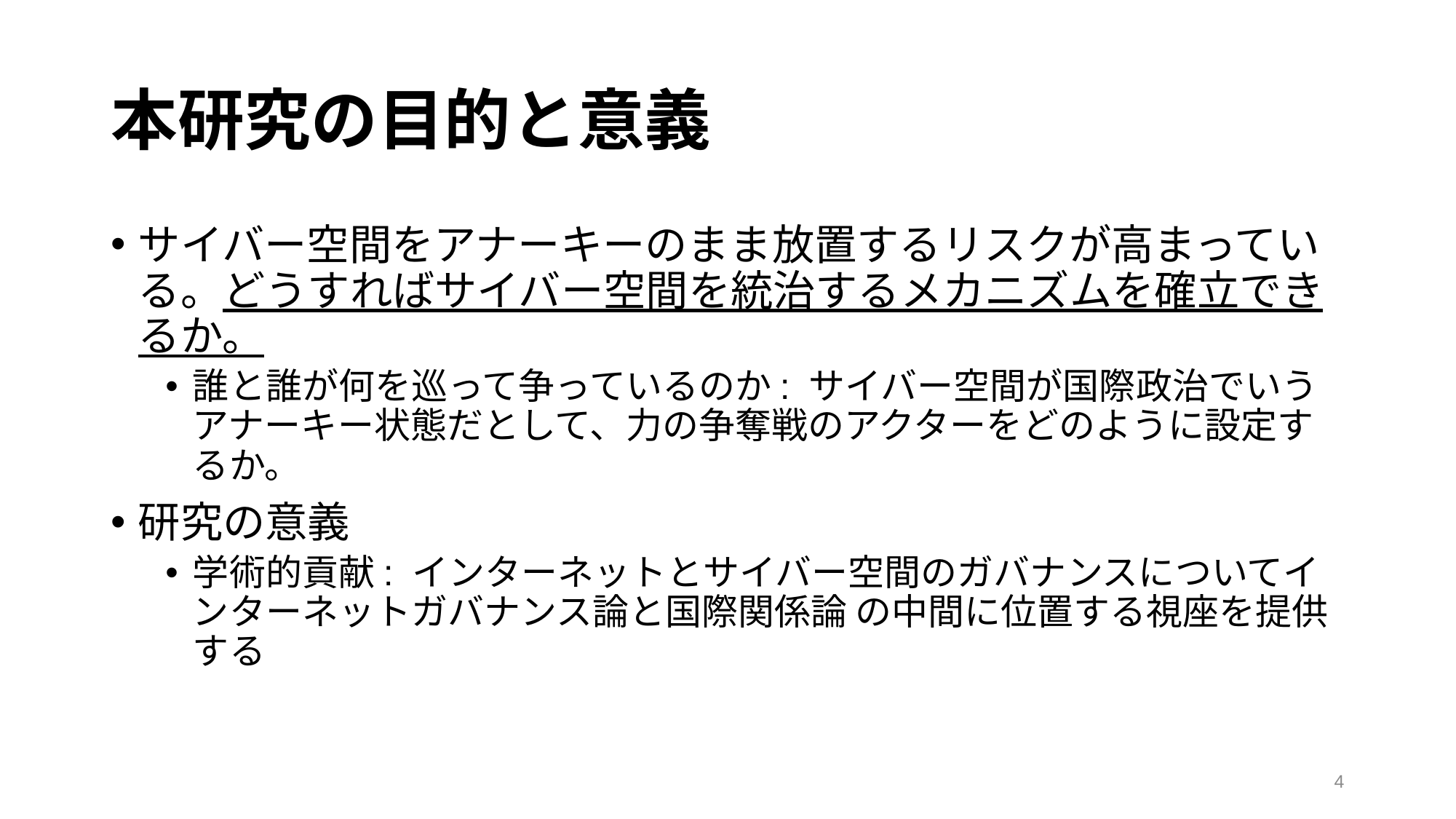

# 本研究の目的と意義
サイバー空間をアナーキーのまま放置するリスクが高まっている。どうすればサイバー空間を統治するメカニズムを確立できるか。
誰と誰が何を巡って争っているのか: サイバー空間が国際政治でいうアナーキー状態だとして、力の争奪戦のアクターをどのように設定するか。
研究の意義
学術的貢献: インターネットとサイバー空間のガバナンスについてインターネットガバナンス論と国際関係論 の中間に位置する視座を提供する
4